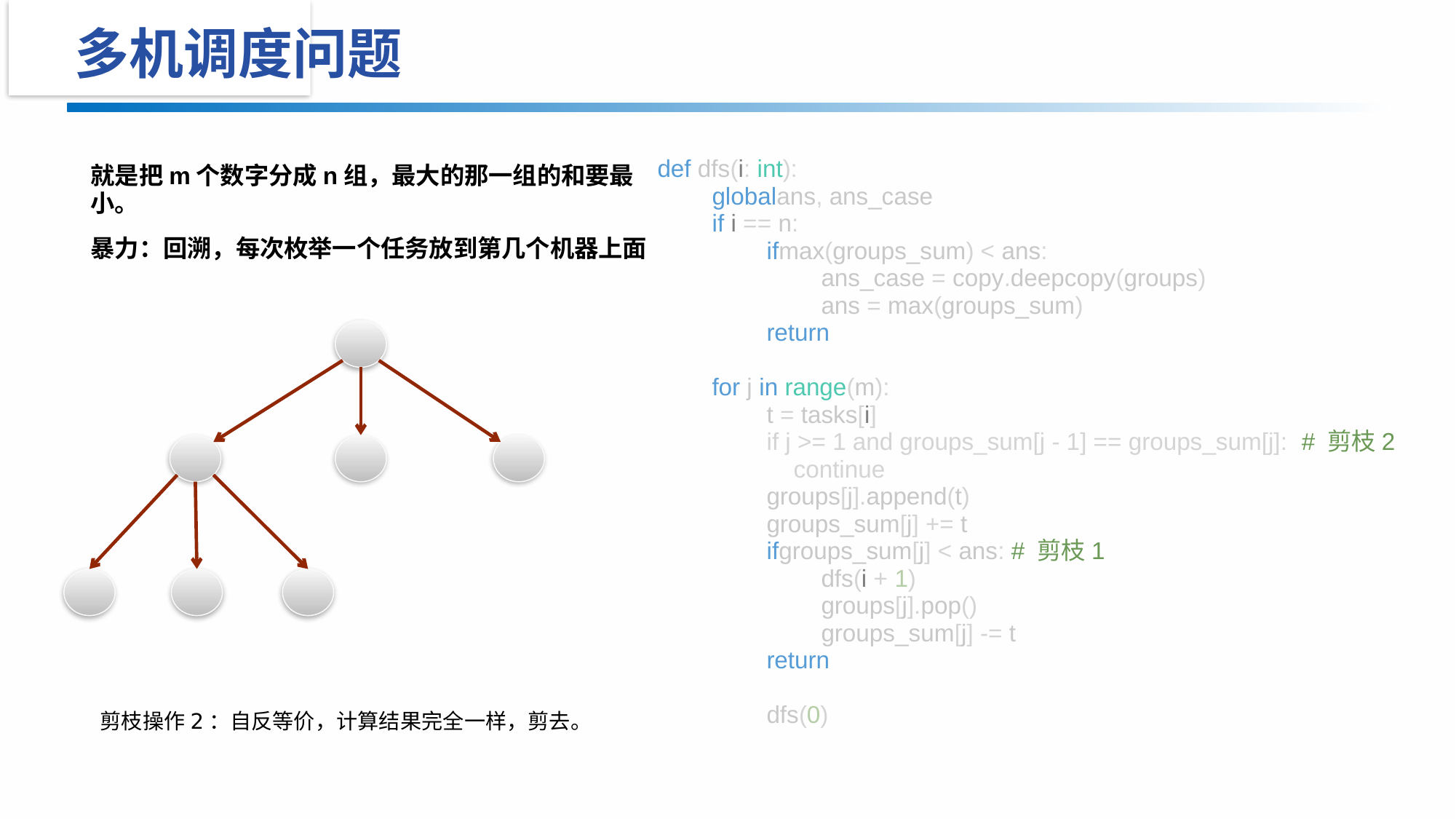

多机调度问题
def dfs(i: int):
globalans, ans_case
if i == n:
ifmax(groups_sum) < ans:
ans_case = copy.deepcopy(groups)
ans = max(groups_sum)
return

for j in range(m):
t = tasks[i]
if j >= 1 and groups_sum[j - 1] == groups_sum[j]:  # 剪枝2
    continue
groups[j].append(t)
groups_sum[j] += t
ifgroups_sum[j] < ans: # 剪枝1
dfs(i + 1)
groups[j].pop()
groups_sum[j] -= t
return

dfs(0)
就是把m个数字分成n组，最大的那一组的和要最小。
暴力：回溯，每次枚举一个任务放到第几个机器上面

剪枝操作2：自反等价，计算结果完全一样，剪去。
7